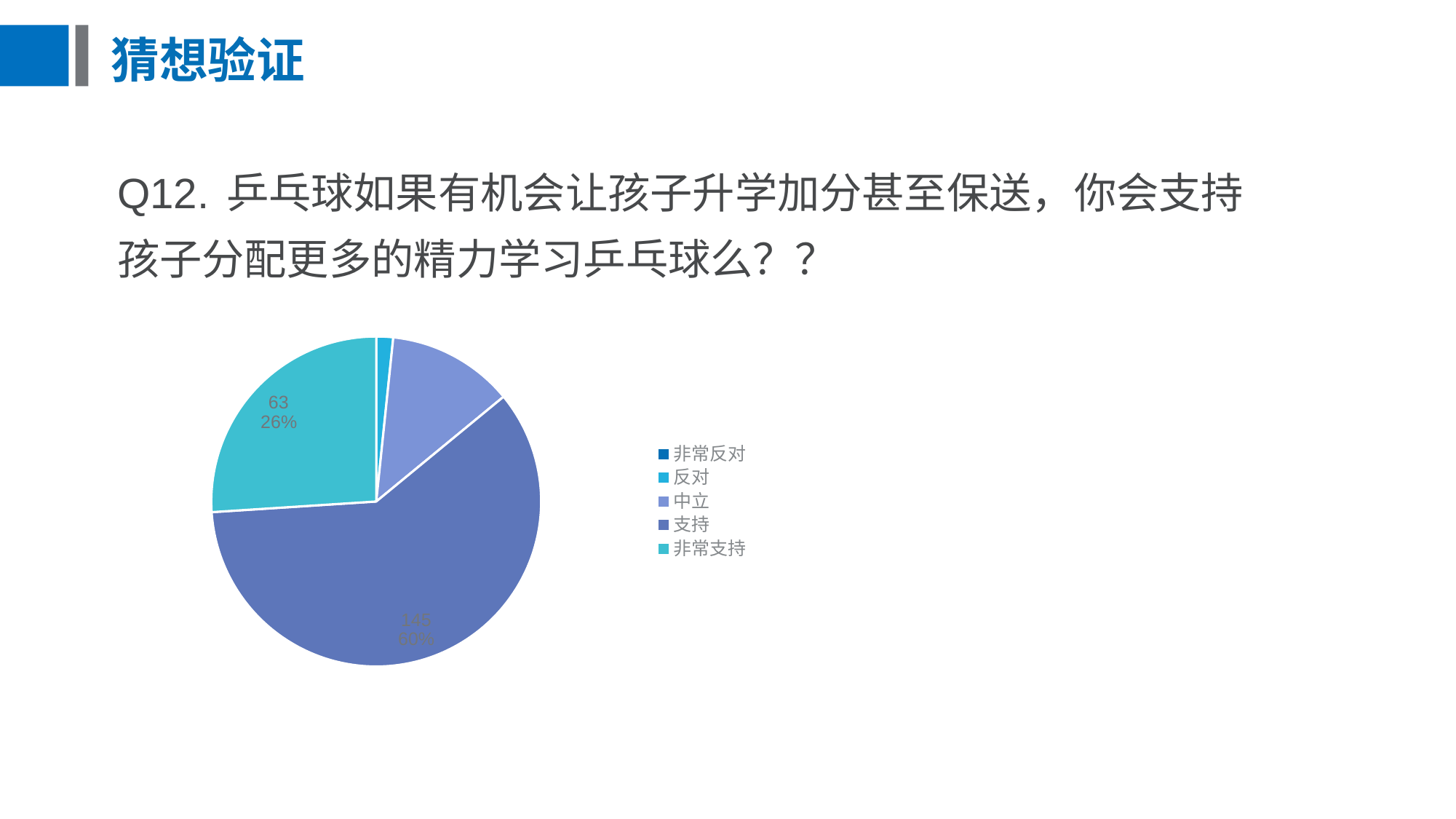

# 猜想验证
Q12.	乒乓球如果有机会让孩子升学加分甚至保送，你会支持
孩子分配更多的精力学习乒乓球么？？

### Chart

| Category | 选项分布 |
|---|---|
| 非常反对 | 0.0 |
| 反对 | 4.0 |
| 中立 | 30.0 |
| 支持 | 145.0 |
| 非常支持 | 63.0 |